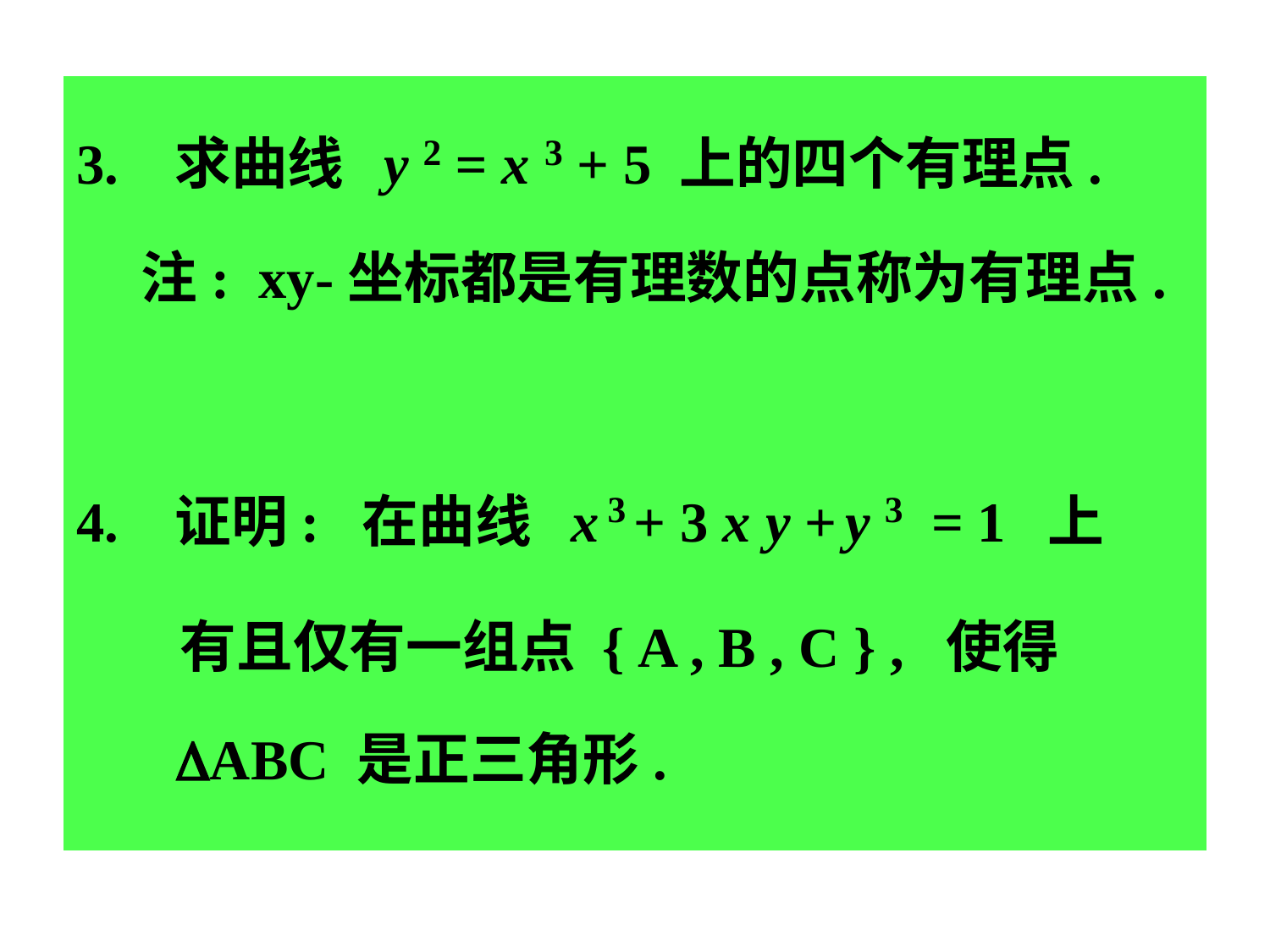

3.   求曲线  y 2 = x 3 + 5 上的四个有理点.
    注:  xy-坐标都是有理数的点称为有理点.

4.   证明:  在曲线  x 3 + 3 x y + y 3  = 1  上
       有且仅有一组点 { A , B , C } ,  使得
       ΔABC 是正三角形.